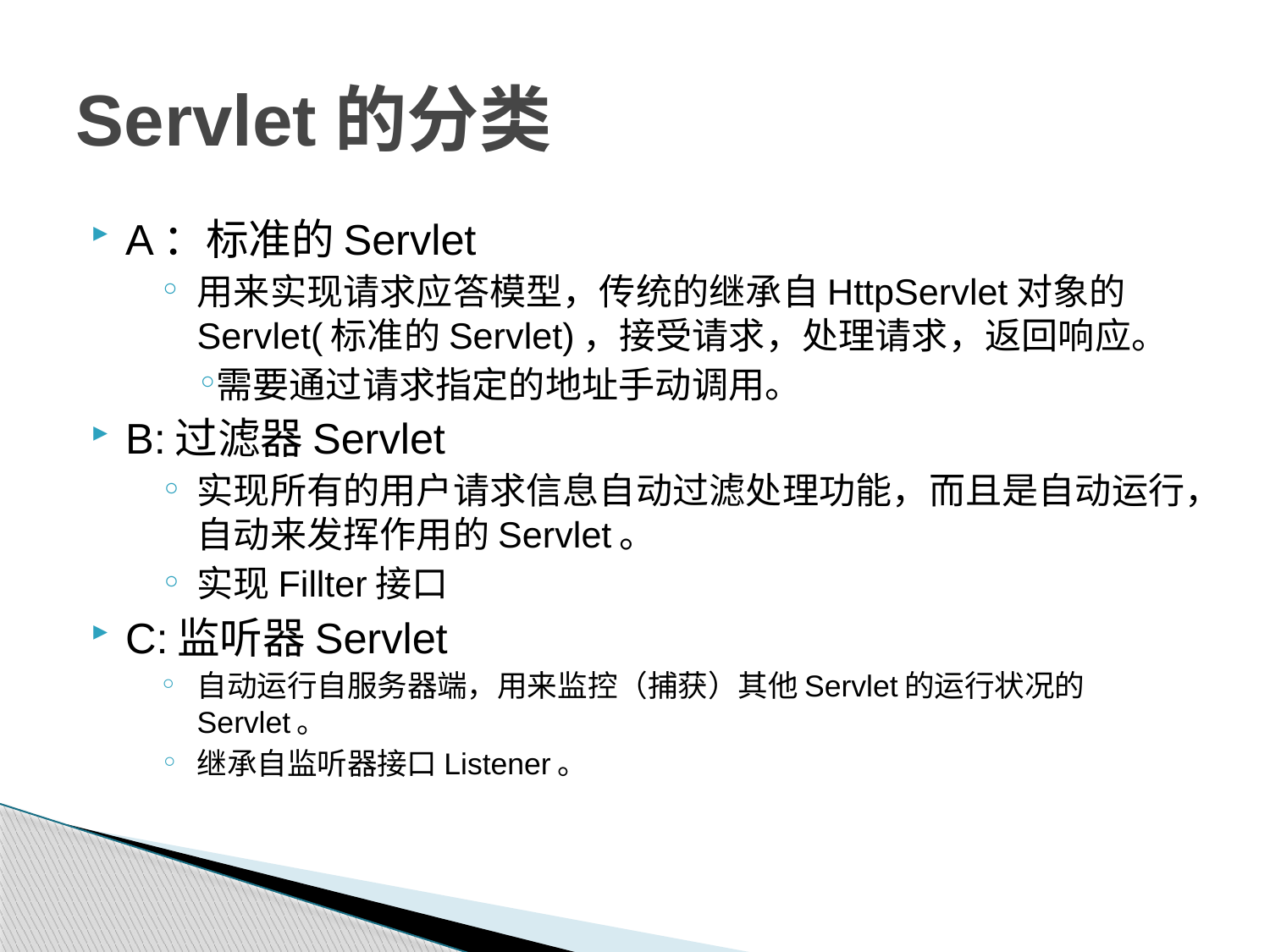

# Servlet的分类
A：标准的Servlet
用来实现请求应答模型，传统的继承自HttpServlet对象的  Servlet(标准的Servlet)，接受请求，处理请求，返回响应。
需要通过请求指定的地址手动调用。
B:过滤器Servlet
实现所有的用户请求信息自动过滤处理功能，而且是自动运行，自动来发挥作用的Servlet。
实现Fillter接口
C:监听器Servlet
自动运行自服务器端，用来监控（捕获）其他Servlet的运行状况的Servlet。
继承自监听器接口Listener。